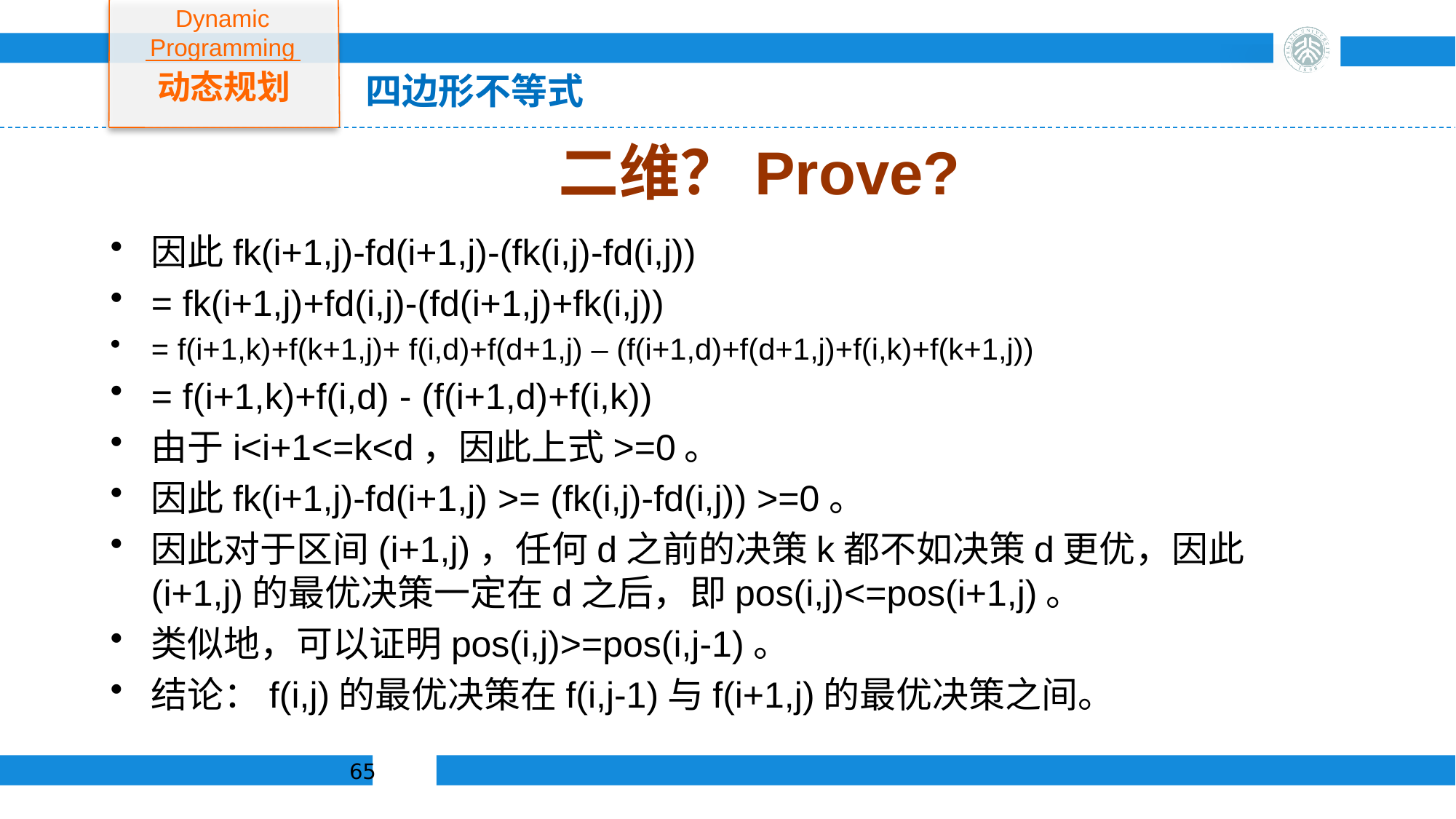

Dynamic Programming
动态规划
四边形不等式
# 二维？Prove?
因此fk(i+1,j)-fd(i+1,j)-(fk(i,j)-fd(i,j))
= fk(i+1,j)+fd(i,j)-(fd(i+1,j)+fk(i,j))
= f(i+1,k)+f(k+1,j)+ f(i,d)+f(d+1,j) – (f(i+1,d)+f(d+1,j)+f(i,k)+f(k+1,j))
= f(i+1,k)+f(i,d) - (f(i+1,d)+f(i,k))
由于i<i+1<=k<d，因此上式>=0。
因此fk(i+1,j)-fd(i+1,j) >= (fk(i,j)-fd(i,j)) >=0。
因此对于区间(i+1,j)，任何d之前的决策k都不如决策d更优，因此(i+1,j)的最优决策一定在d之后，即pos(i,j)<=pos(i+1,j)。
类似地，可以证明pos(i,j)>=pos(i,j-1)。
结论：f(i,j)的最优决策在f(i,j-1)与f(i+1,j)的最优决策之间。